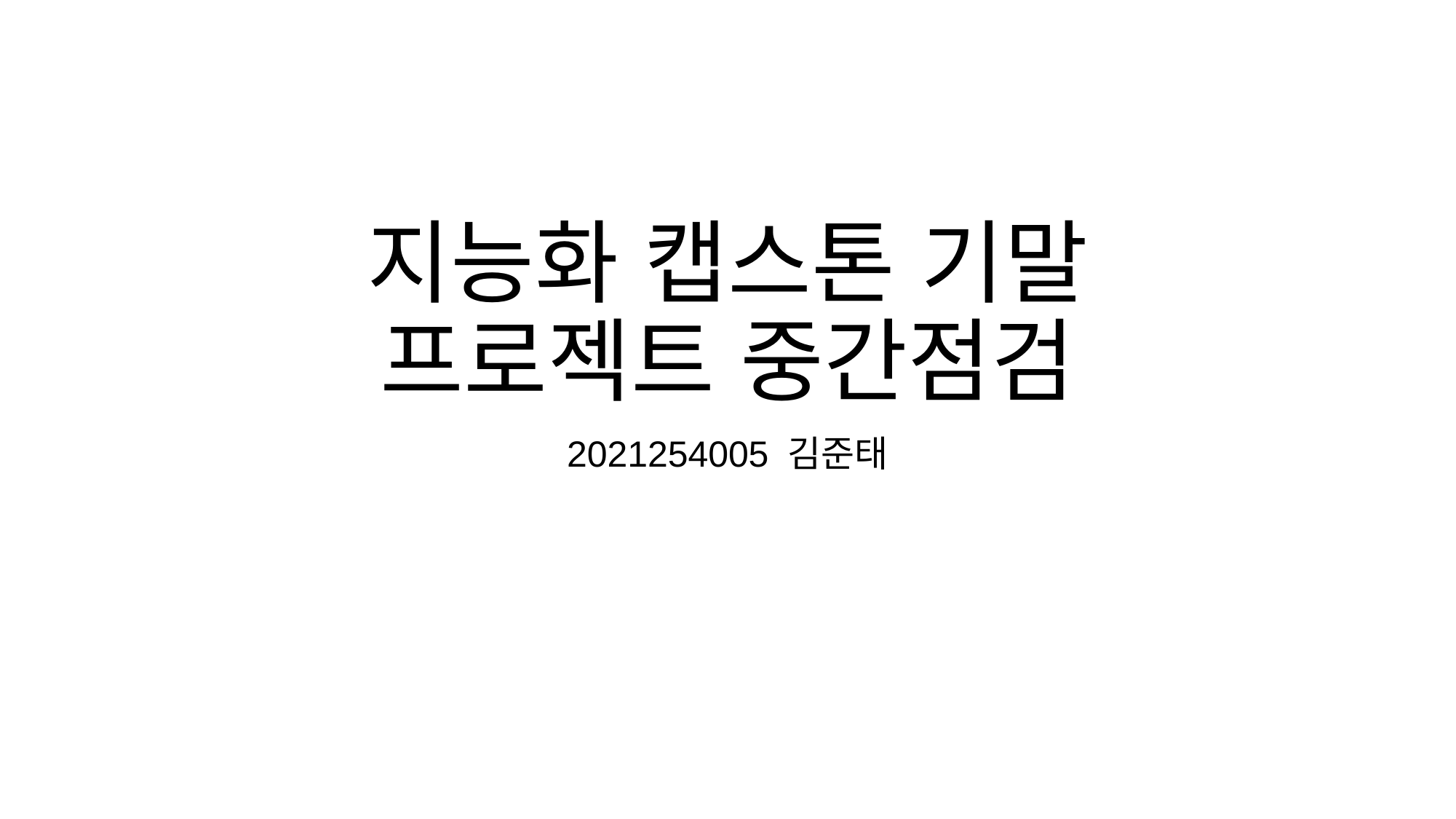

# 지능화 캡스톤 기말 프로젝트 중간점검
2021254005 김준태